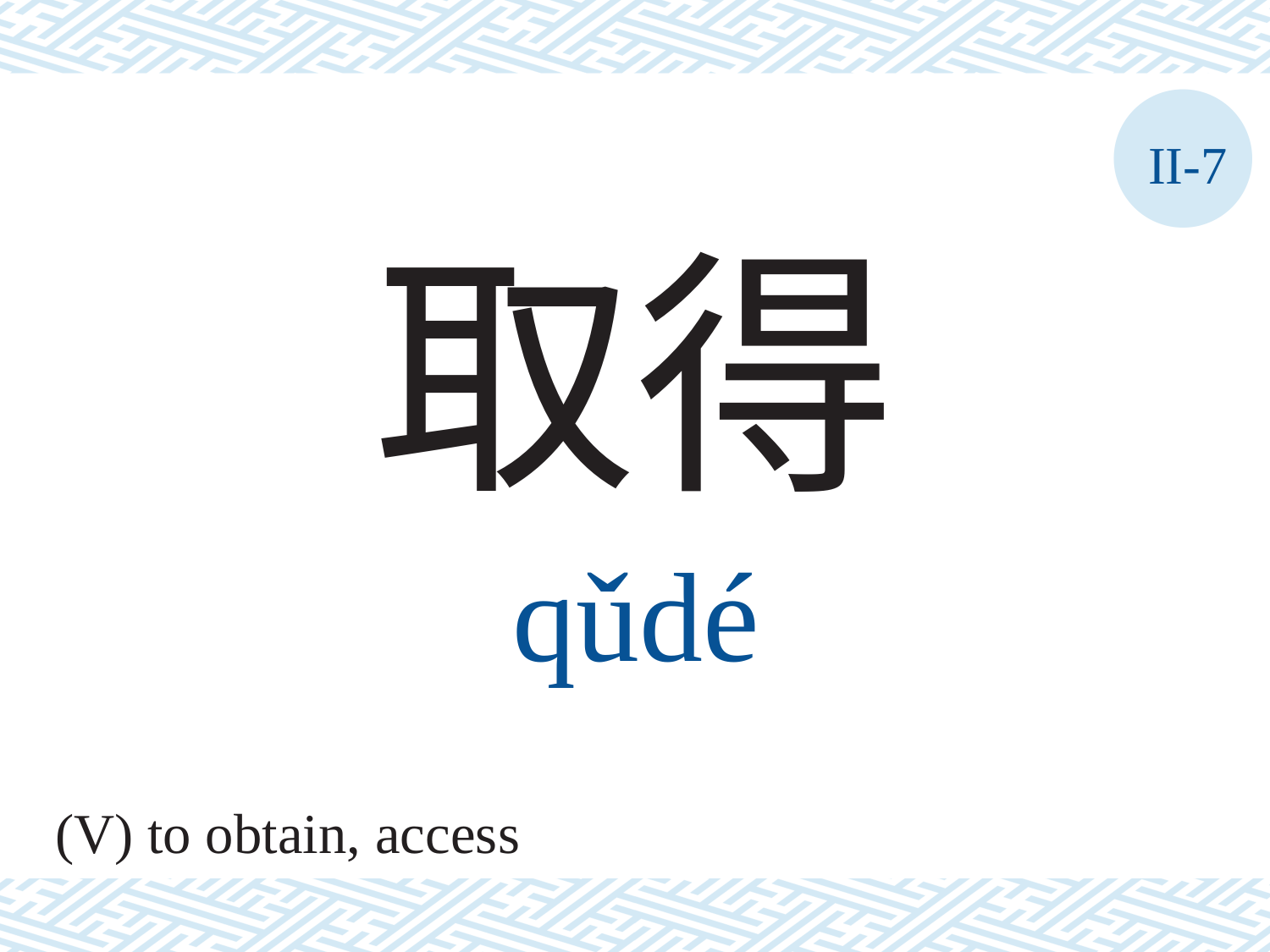

II-7
取得
qǔdé
(V) to obtain, access